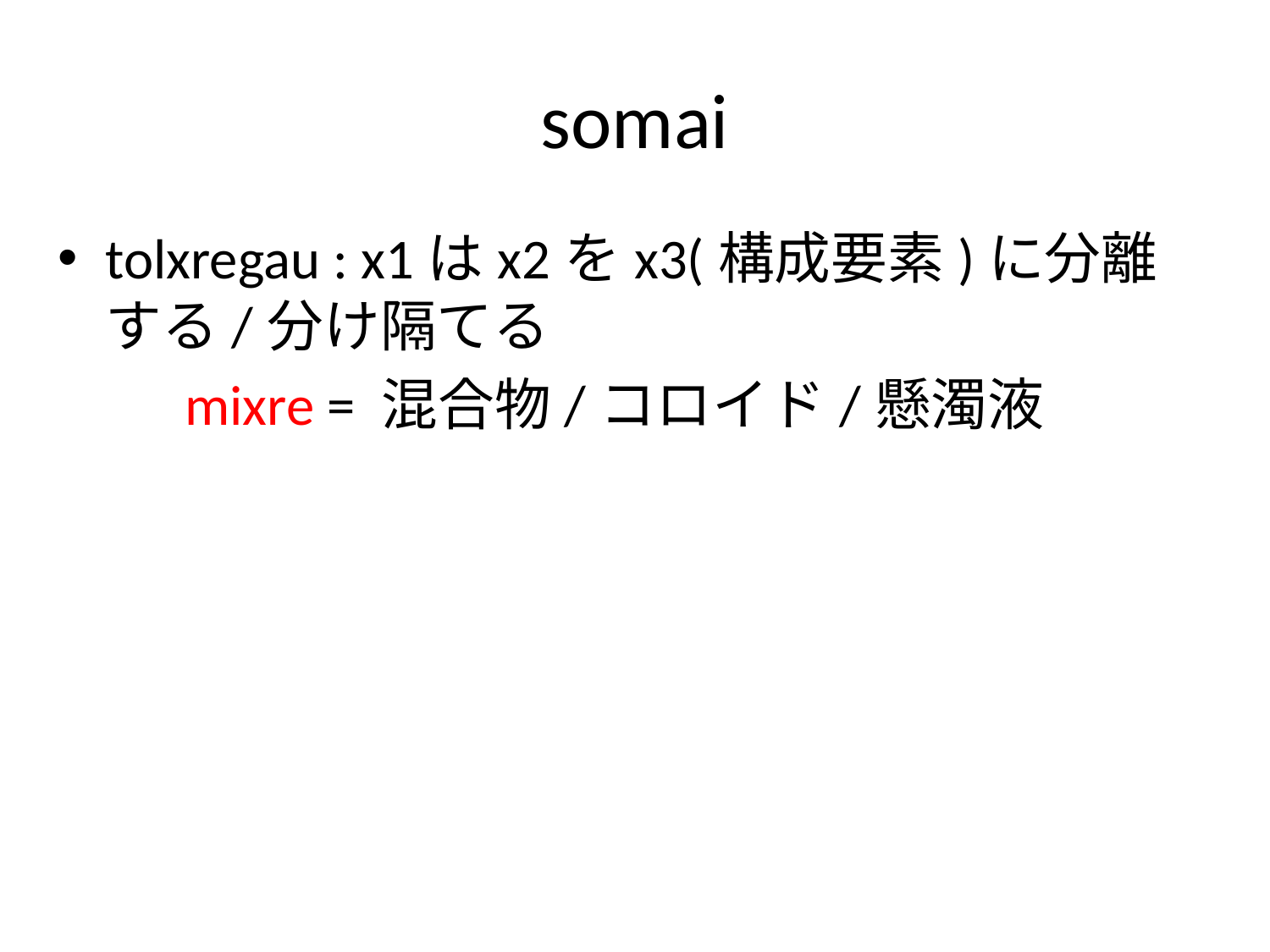

# somai
tolxregau : x1はx2をx3(構成要素)に分離する/分け隔てる
	mixre = 混合物/コロイド/懸濁液